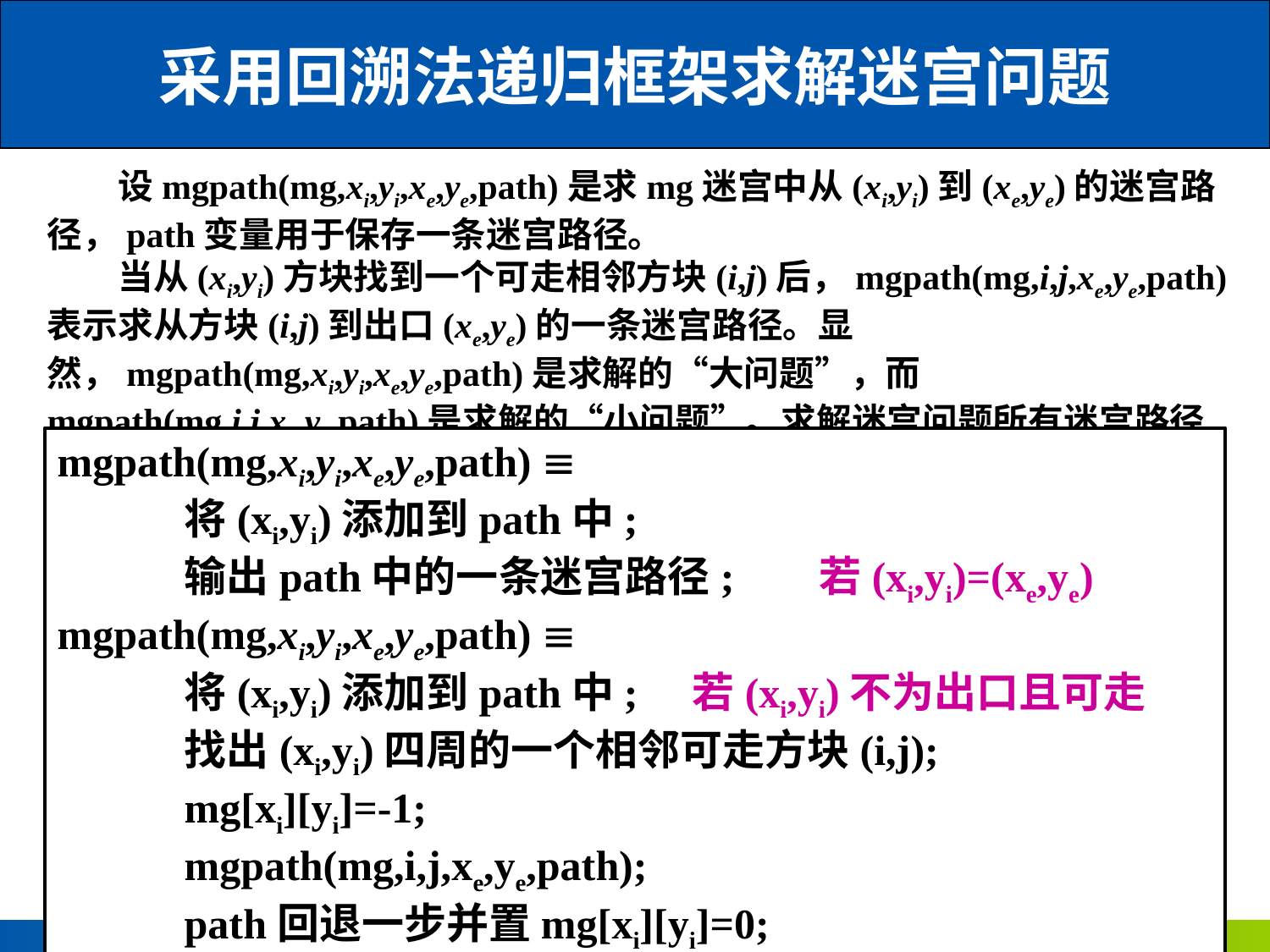

采用回溯法递归框架求解迷宫问题
　　设mgpath(mg,xi,yi,xe,ye,path)是求mg迷宫中从(xi,yi)到(xe,ye)的迷宫路径，path变量用于保存一条迷宫路径。
　　当从(xi,yi)方块找到一个可走相邻方块(i,j)后，mgpath(mg,i,j,xe,ye,path)表示求从方块(i,j)到出口(xe,ye)的一条迷宫路径。显然，mgpath(mg,xi,yi,xe,ye,path)是求解的“大问题”，而mgpath(mg,i,j,xe,ye,path)是求解的“小问题”。求解迷宫问题所有迷宫路径的递归模型如下：
mgpath(mg,xi,yi,xe,ye,path) ≡
	将(xi,yi)添加到path中;
　　　输出path中的一条迷宫路径;	若(xi,yi)=(xe,ye)
mgpath(mg,xi,yi,xe,ye,path) ≡
	将(xi,yi)添加到path中;	若(xi,yi)不为出口且可走
	找出(xi,yi)四周的一个相邻可走方块(i,j);
	mg[xi][yi]=-1;
	mgpath(mg,i,j,xe,ye,path);
	path回退一步并置mg[xi][yi]=0;